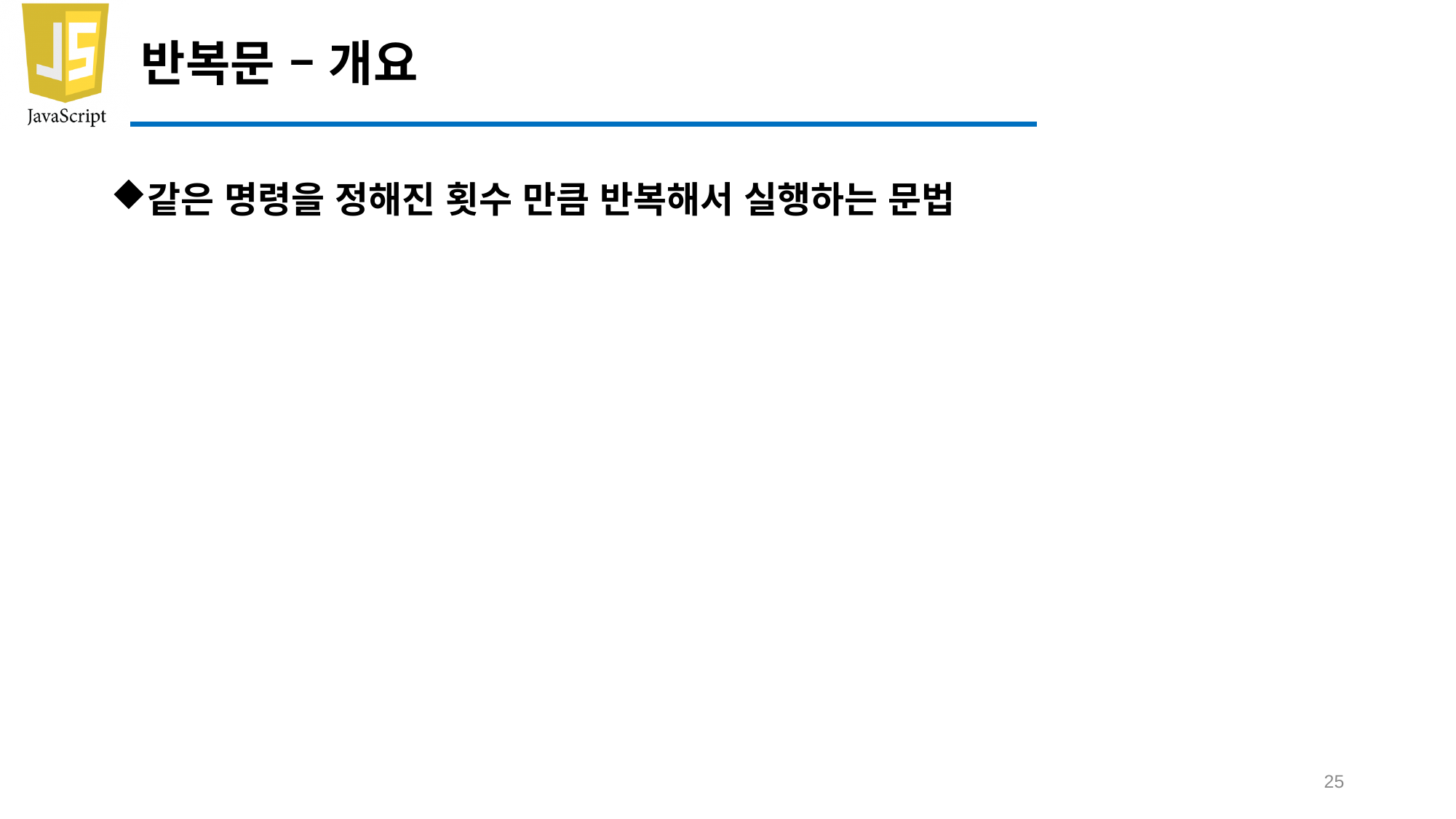

# 반복문 – 개요
같은 명령을 정해진 횟수 만큼 반복해서 실행하는 문법
25